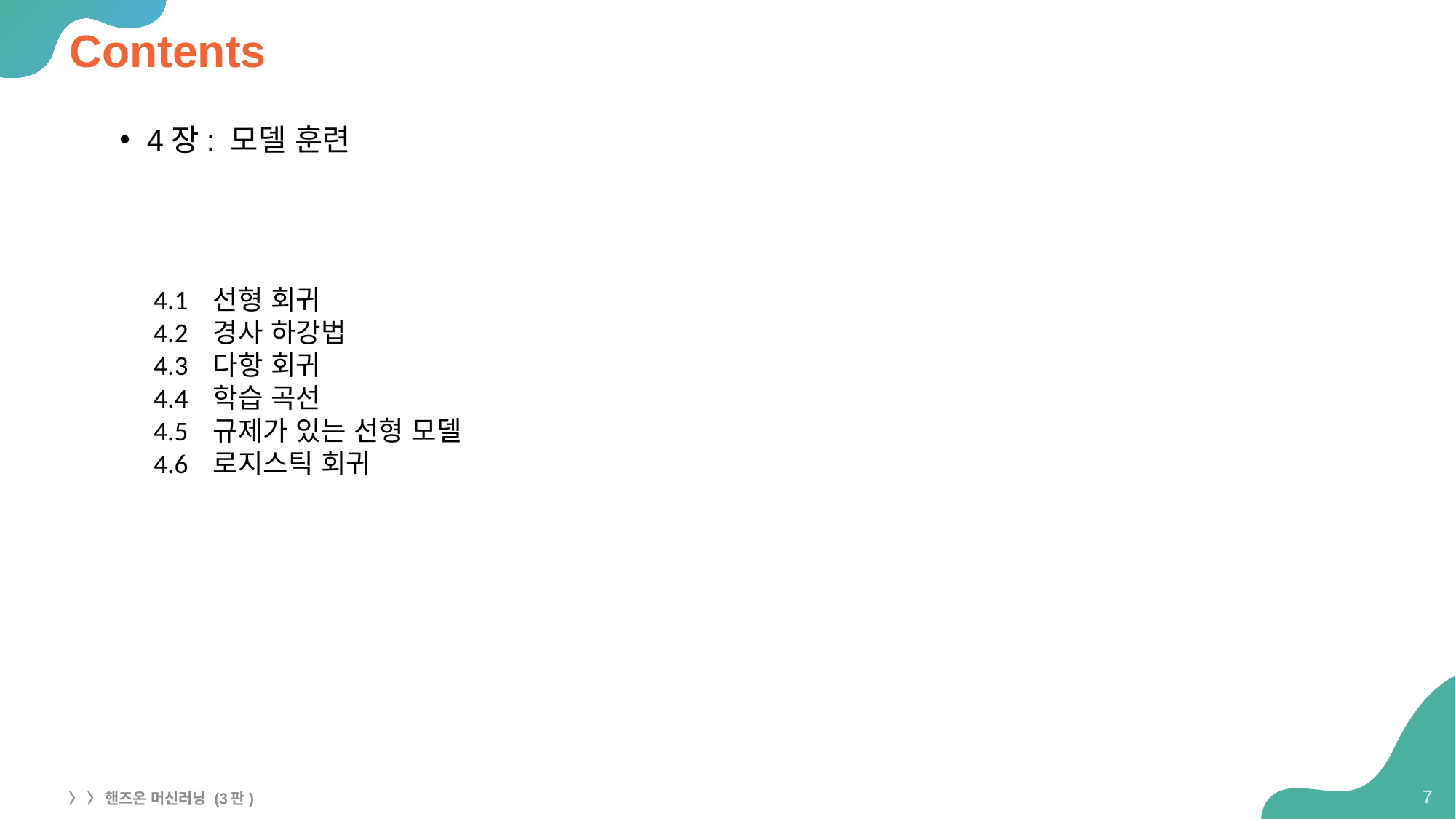

# Contents
4장: 모델 훈련

4.1   선형 회귀
4.2   경사 하강법
4.3   다항 회귀
4.4   학습 곡선
4.5   규제가 있는 선형 모델
4.6   로지스틱 회귀

7
〉 〉 핸즈온 머신러닝 (3판)